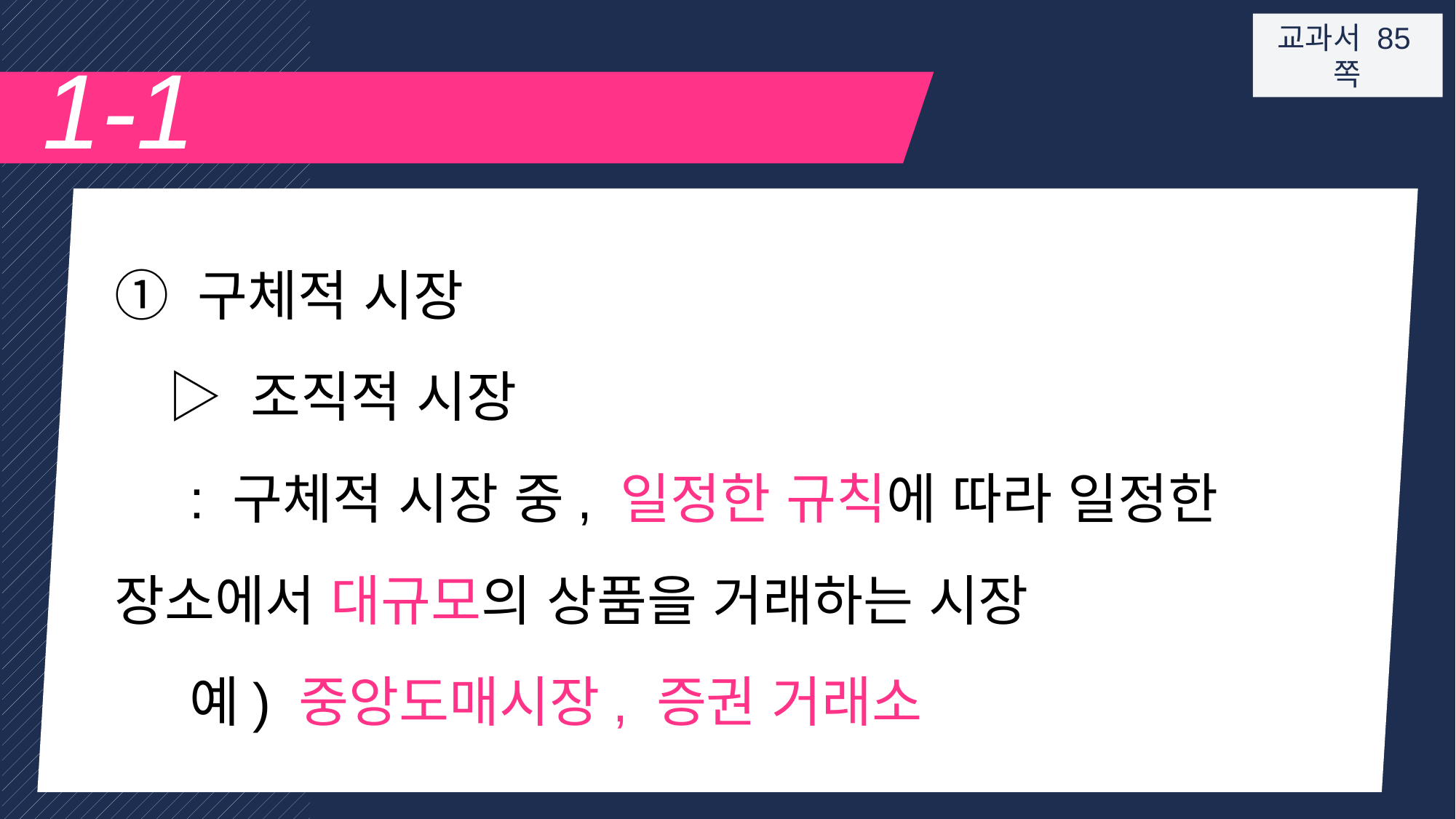

교과서 85쪽
1-1

① 구체적 시장
▷ 조직적 시장
: 구체적 시장 중, 일정한 규칙에 따라 일정한 장소에서 대규모의 상품을 거래하는 시장
예) 중앙도매시장, 증권 거래소